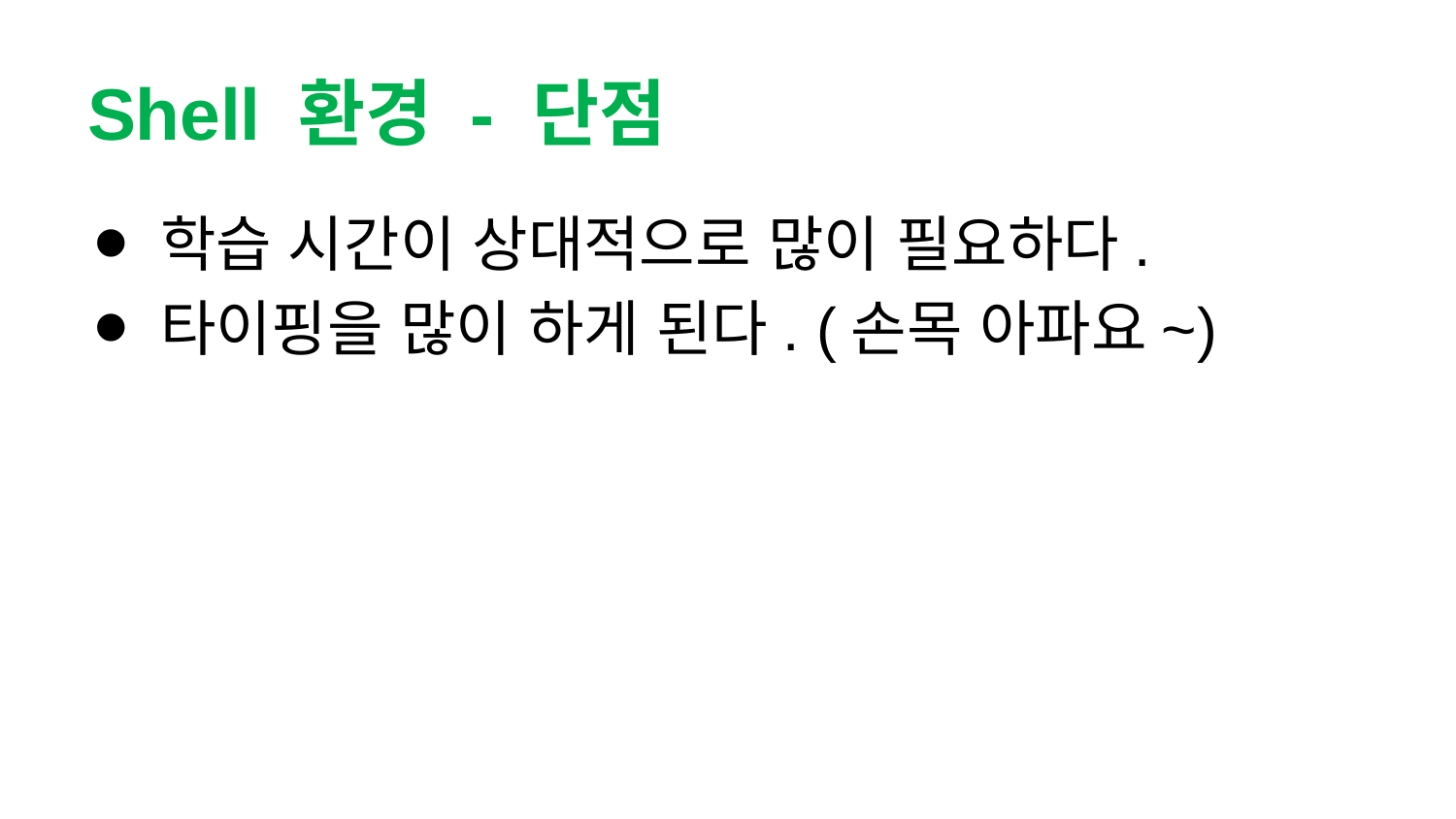

# Shell 환경 - 단점
학습 시간이 상대적으로 많이 필요하다.
타이핑을 많이 하게 된다. (손목 아파요~)